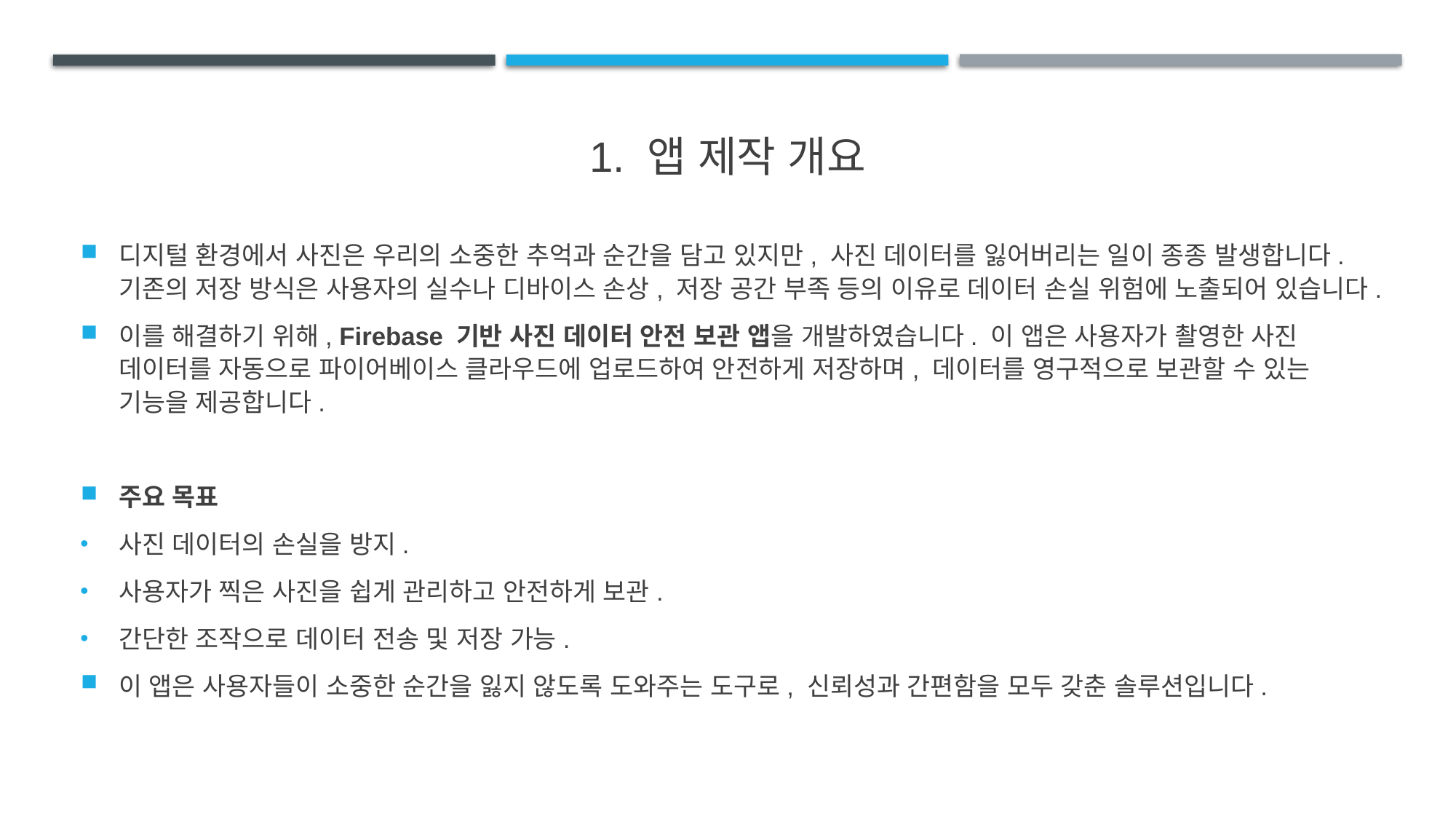

# 1. 앱 제작 개요
디지털 환경에서 사진은 우리의 소중한 추억과 순간을 담고 있지만, 사진 데이터를 잃어버리는 일이 종종 발생합니다. 기존의 저장 방식은 사용자의 실수나 디바이스 손상, 저장 공간 부족 등의 이유로 데이터 손실 위험에 노출되어 있습니다.
이를 해결하기 위해, Firebase 기반 사진 데이터 안전 보관 앱을 개발하였습니다. 이 앱은 사용자가 촬영한 사진 데이터를 자동으로 파이어베이스 클라우드에 업로드하여 안전하게 저장하며, 데이터를 영구적으로 보관할 수 있는 기능을 제공합니다.

주요 목표
사진 데이터의 손실을 방지.
사용자가 찍은 사진을 쉽게 관리하고 안전하게 보관.
간단한 조작으로 데이터 전송 및 저장 가능.
이 앱은 사용자들이 소중한 순간을 잃지 않도록 도와주는 도구로, 신뢰성과 간편함을 모두 갖춘 솔루션입니다.